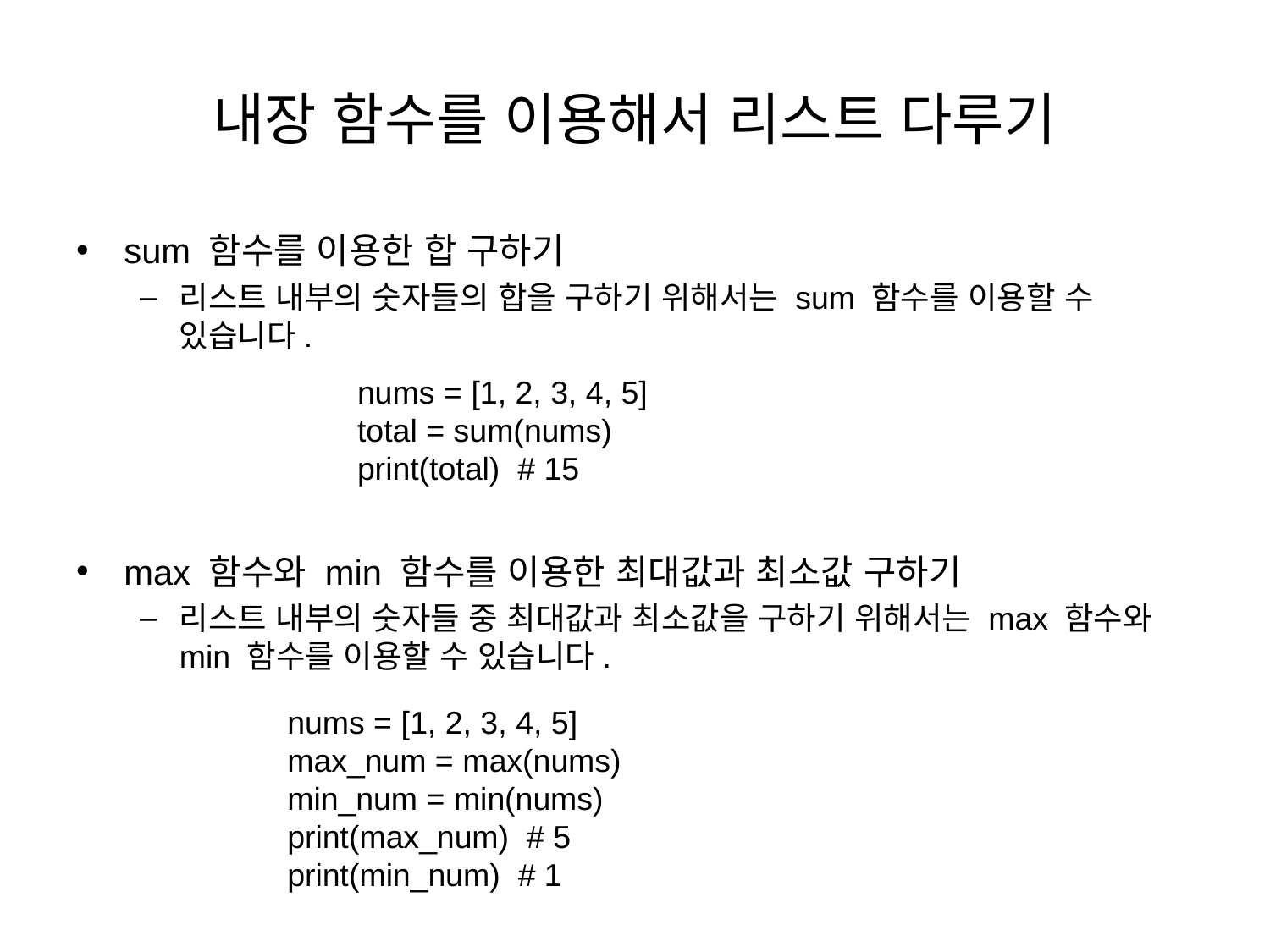

# 내장 함수를 이용해서 리스트 다루기
sum 함수를 이용한 합 구하기
리스트 내부의 숫자들의 합을 구하기 위해서는 sum 함수를 이용할 수 있습니다.

max 함수와 min 함수를 이용한 최대값과 최소값 구하기
리스트 내부의 숫자들 중 최대값과 최소값을 구하기 위해서는 max 함수와 min 함수를 이용할 수 있습니다.

nums = [1, 2, 3, 4, 5]
total = sum(nums)
print(total)  # 15
nums = [1, 2, 3, 4, 5]
max_num = max(nums)
min_num = min(nums)
print(max_num)  # 5
print(min_num)  # 1